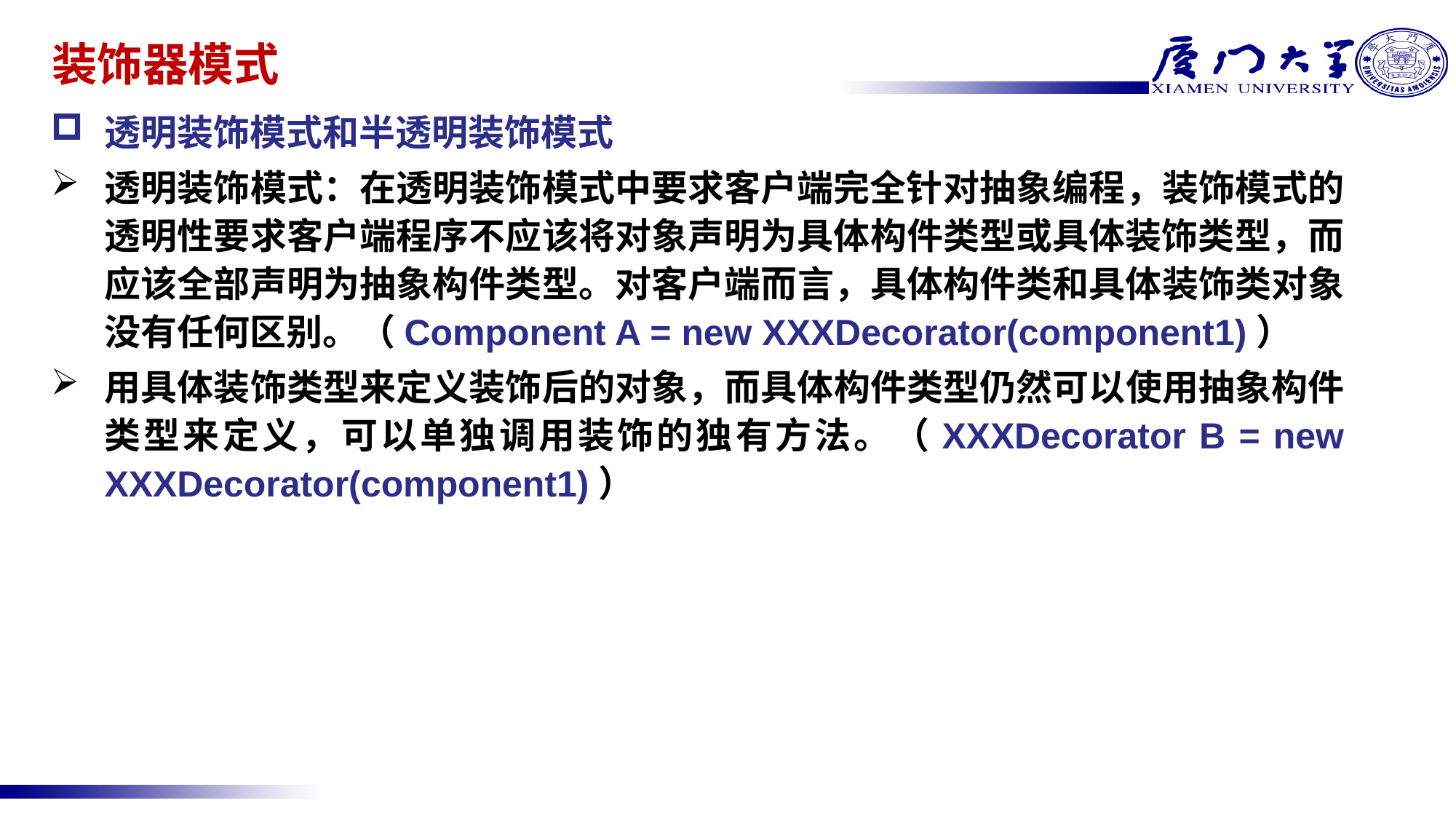

# 装饰器模式
透明装饰模式和半透明装饰模式
透明装饰模式：在透明装饰模式中要求客户端完全针对抽象编程，装饰模式的透明性要求客户端程序不应该将对象声明为具体构件类型或具体装饰类型，而应该全部声明为抽象构件类型。对客户端而言，具体构件类和具体装饰类对象没有任何区别。（Component A = new XXXDecorator(component1)）
用具体装饰类型来定义装饰后的对象，而具体构件类型仍然可以使用抽象构件类型来定义，可以单独调用装饰的独有方法。（XXXDecorator B = new XXXDecorator(component1)）